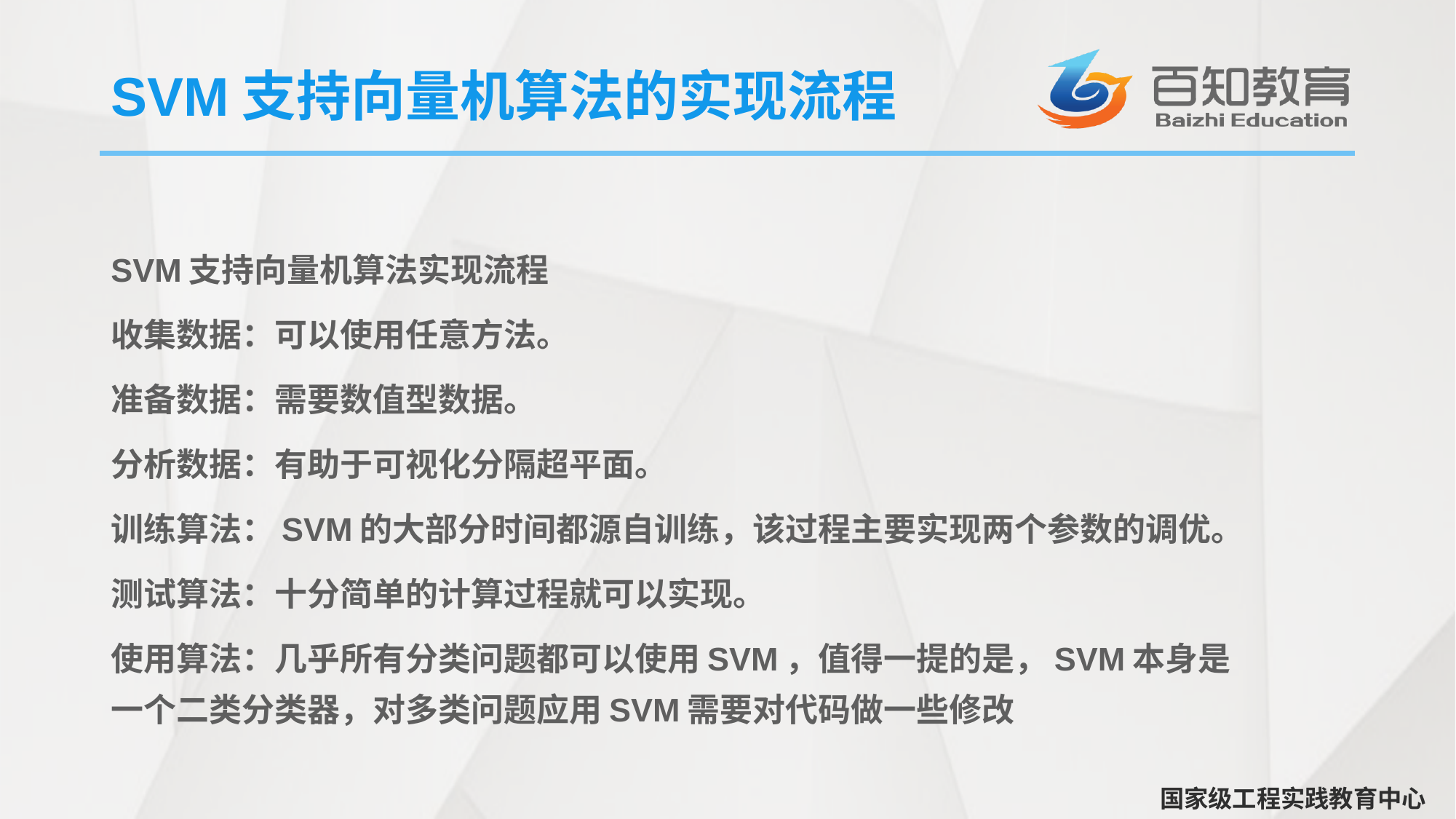

# SVM支持向量机算法的实现流程

SVM支持向量机算法实现流程
收集数据：可以使用任意方法。
准备数据：需要数值型数据。
分析数据：有助于可视化分隔超平面。
训练算法：SVM的大部分时间都源自训练，该过程主要实现两个参数的调优。
测试算法：十分简单的计算过程就可以实现。
使用算法：几乎所有分类问题都可以使用SVM，值得一提的是，SVM本身是一个二类分类器，对多类问题应用SVM需要对代码做一些修改